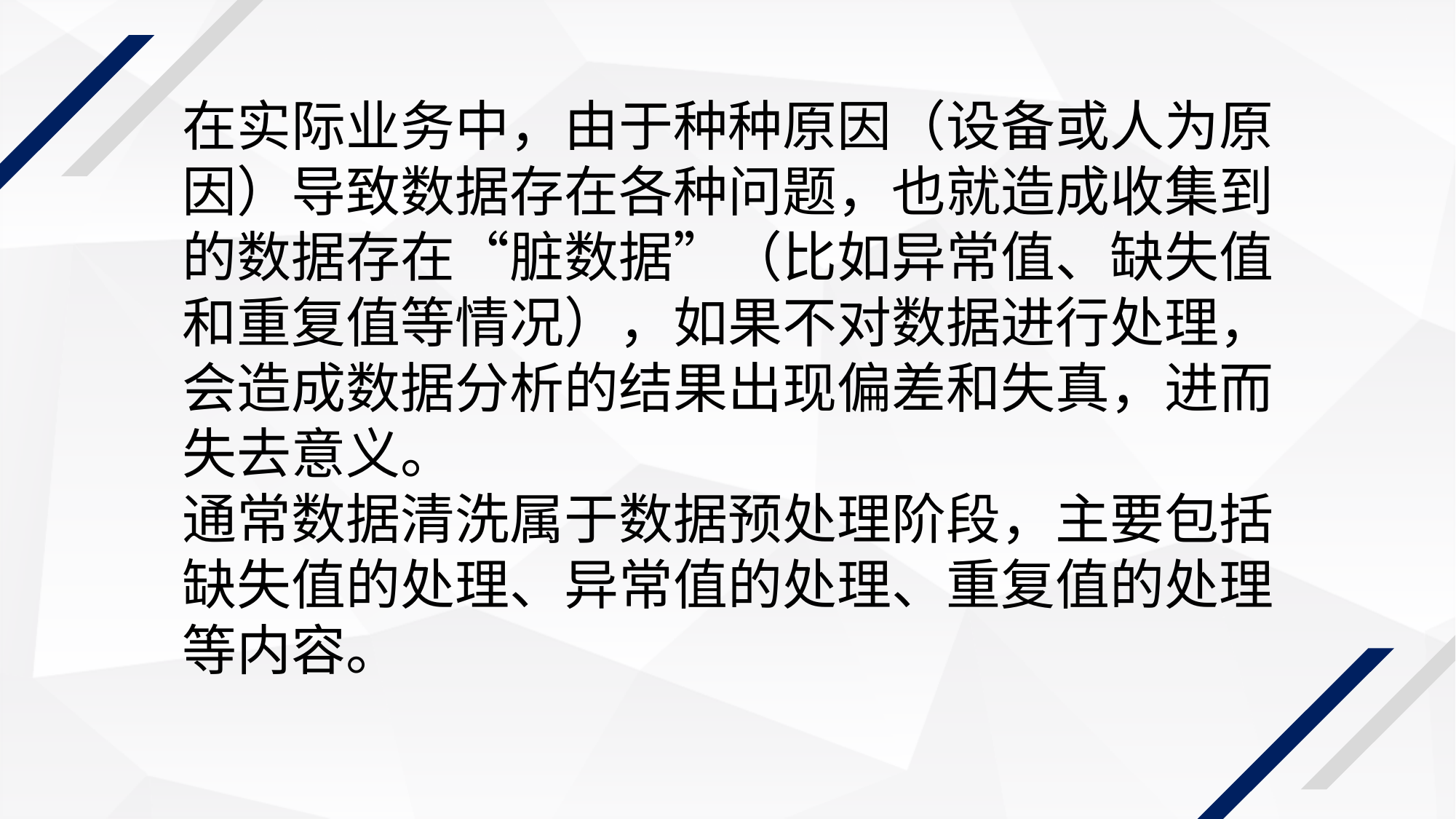

在实际业务中，由于种种原因（设备或人为原因）导致数据存在各种问题，也就造成收集到的数据存在“脏数据”（比如异常值、缺失值和重复值等情况），如果不对数据进行处理，会造成数据分析的结果出现偏差和失真，进而失去意义。
通常数据清洗属于数据预处理阶段，主要包括缺失值的处理、异常值的处理、重复值的处理等内容。